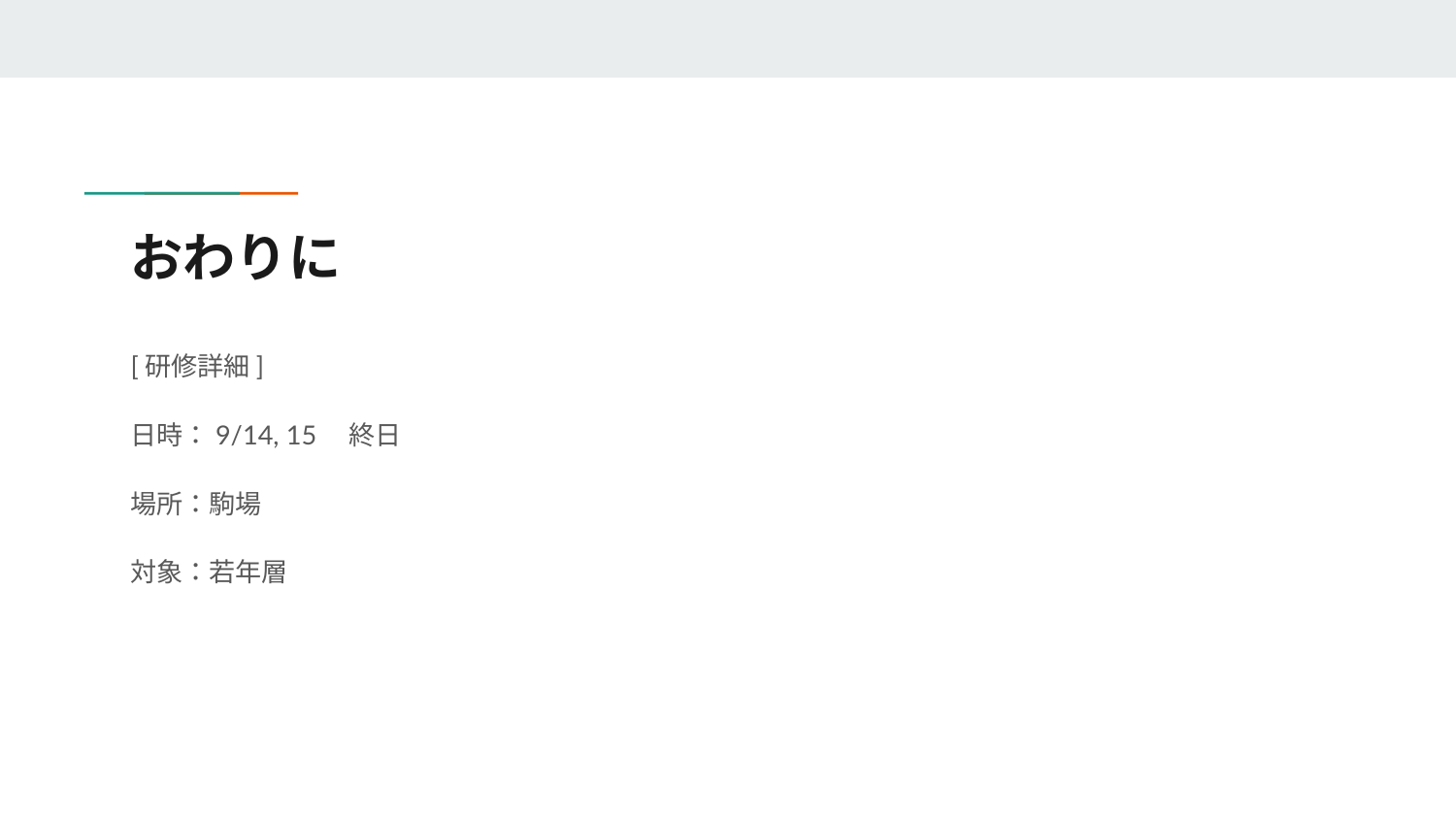

# おわりに
[研修詳細]
日時：9/14, 15　終日
場所：駒場
対象：若年層